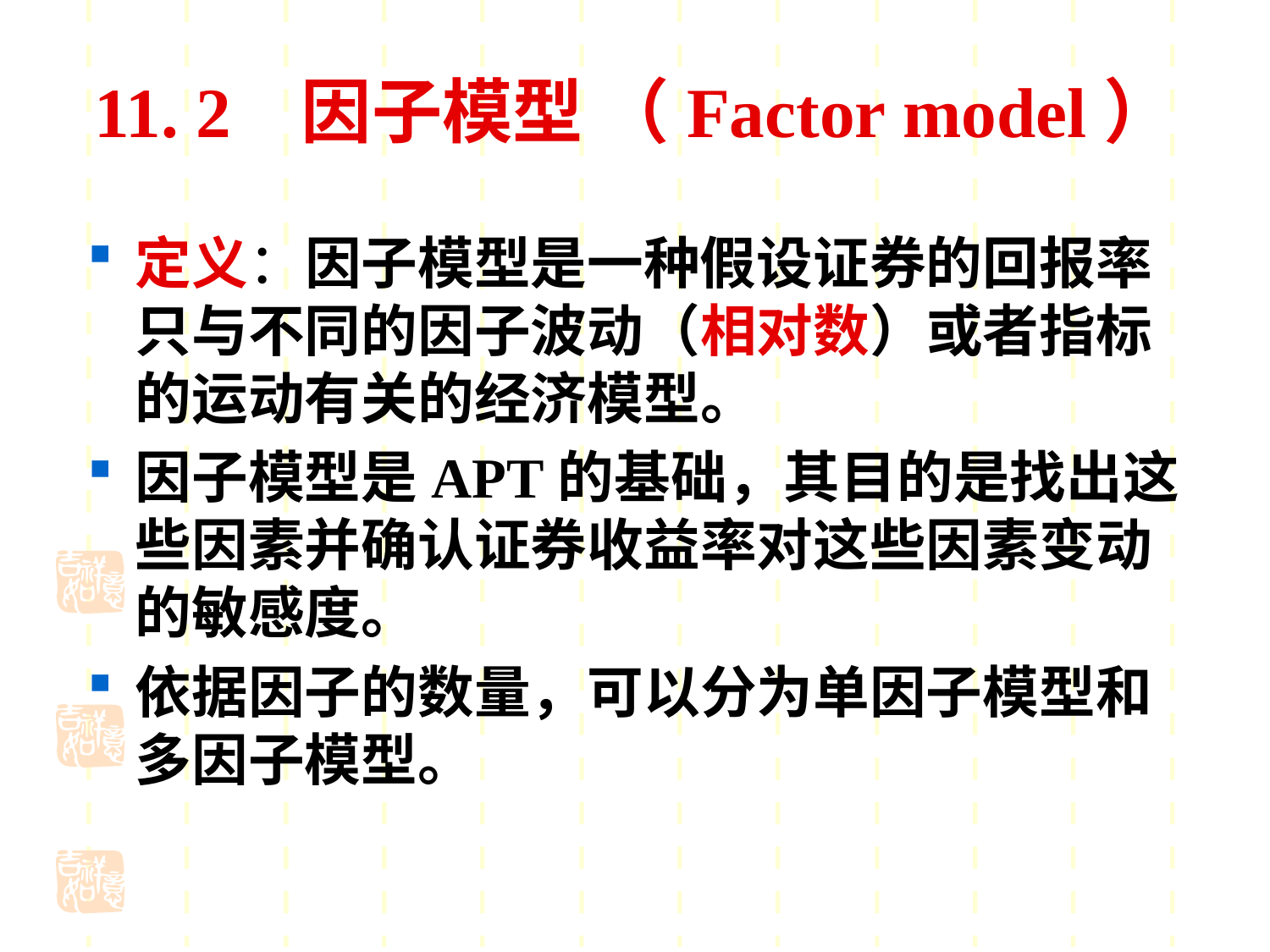

# 11. 2   因子模型 （Factor model）
定义：因子模型是一种假设证券的回报率只与不同的因子波动（相对数）或者指标的运动有关的经济模型。
因子模型是APT的基础，其目的是找出这些因素并确认证券收益率对这些因素变动的敏感度。
依据因子的数量，可以分为单因子模型和多因子模型。